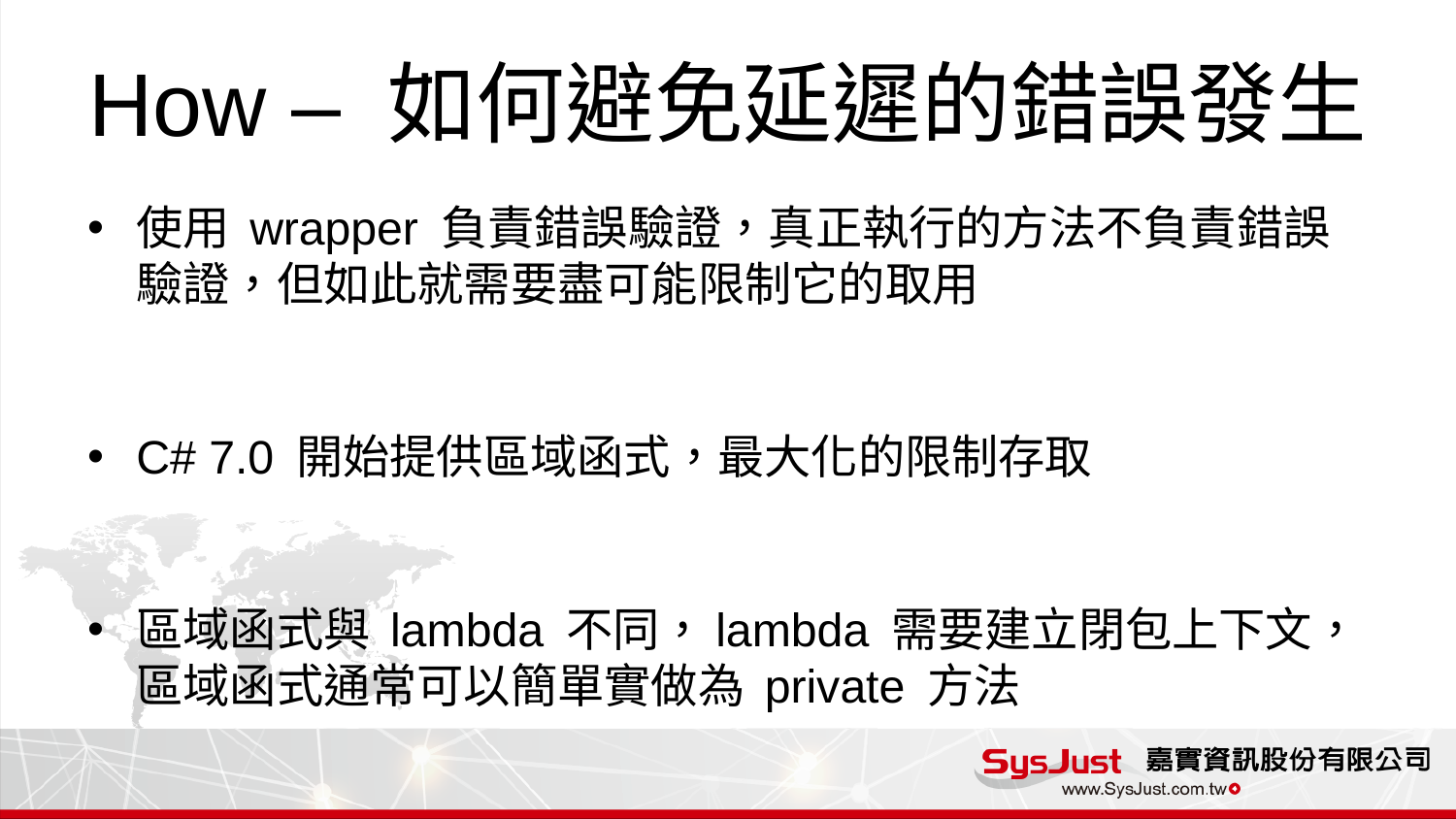

# How – 如何避免延遲的錯誤發生
使用 wrapper 負責錯誤驗證，真正執行的方法不負責錯誤驗證，但如此就需要盡可能限制它的取用

C# 7.0 開始提供區域函式，最大化的限制存取

區域函式與 lambda 不同，lambda 需要建立閉包上下文，區域函式通常可以簡單實做為 private 方法